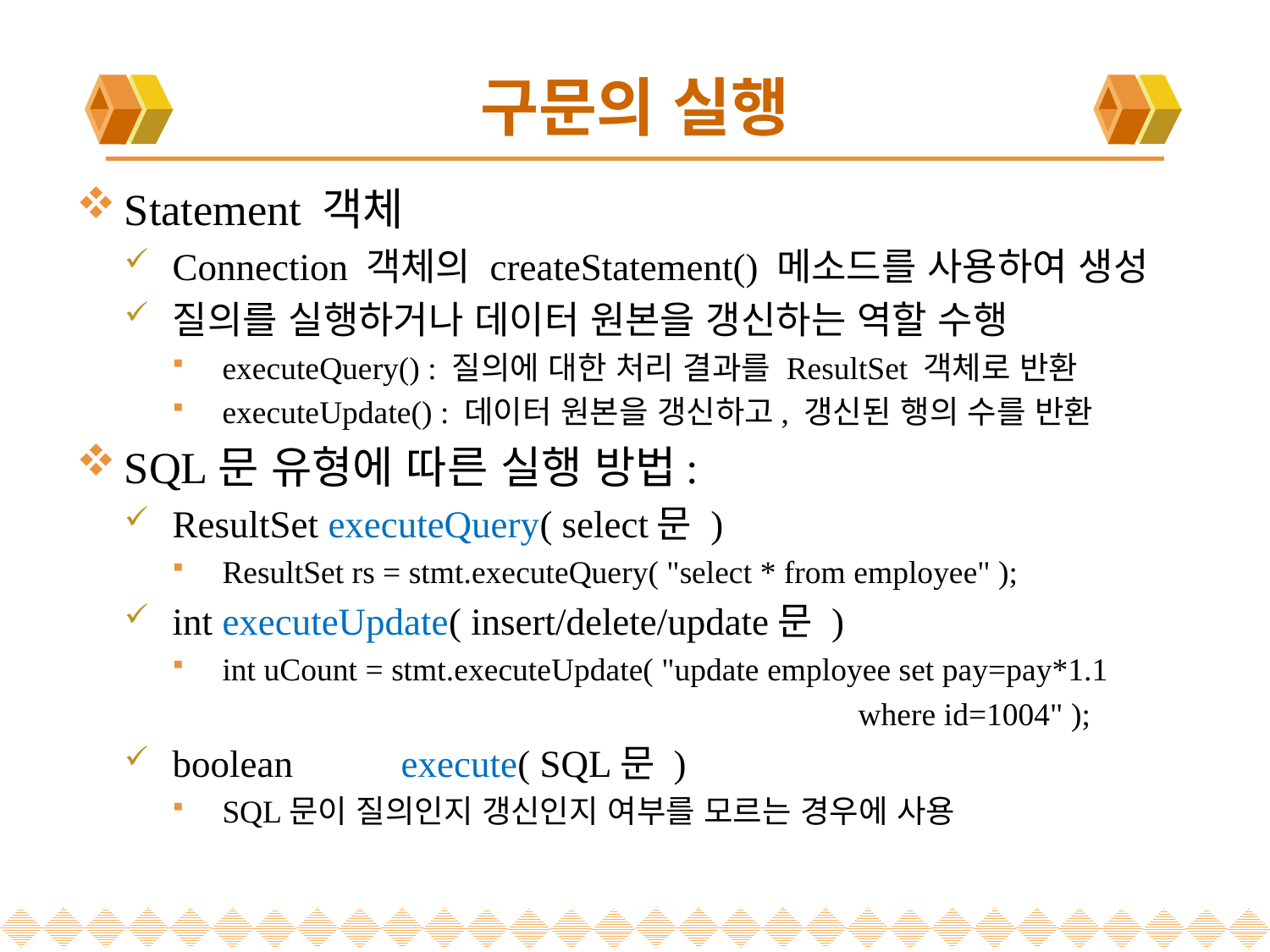

# 구문의 실행
Statement 객체
Connection 객체의 createStatement() 메소드를 사용하여 생성
질의를 실행하거나 데이터 원본을 갱신하는 역할 수행
executeQuery() : 질의에 대한 처리 결과를 ResultSet 객체로 반환
executeUpdate() : 데이터 원본을 갱신하고, 갱신된 행의 수를 반환
SQL문 유형에 따른 실행 방법:
ResultSet executeQuery( select문 )
ResultSet rs = stmt.executeQuery( "select * from employee" );
int executeUpdate( insert/delete/update문 )
int uCount = stmt.executeUpdate( "update employee set pay=pay*1.1
						where id=1004" );
boolean	execute( SQL문 )
SQL문이 질의인지 갱신인지 여부를 모르는 경우에 사용